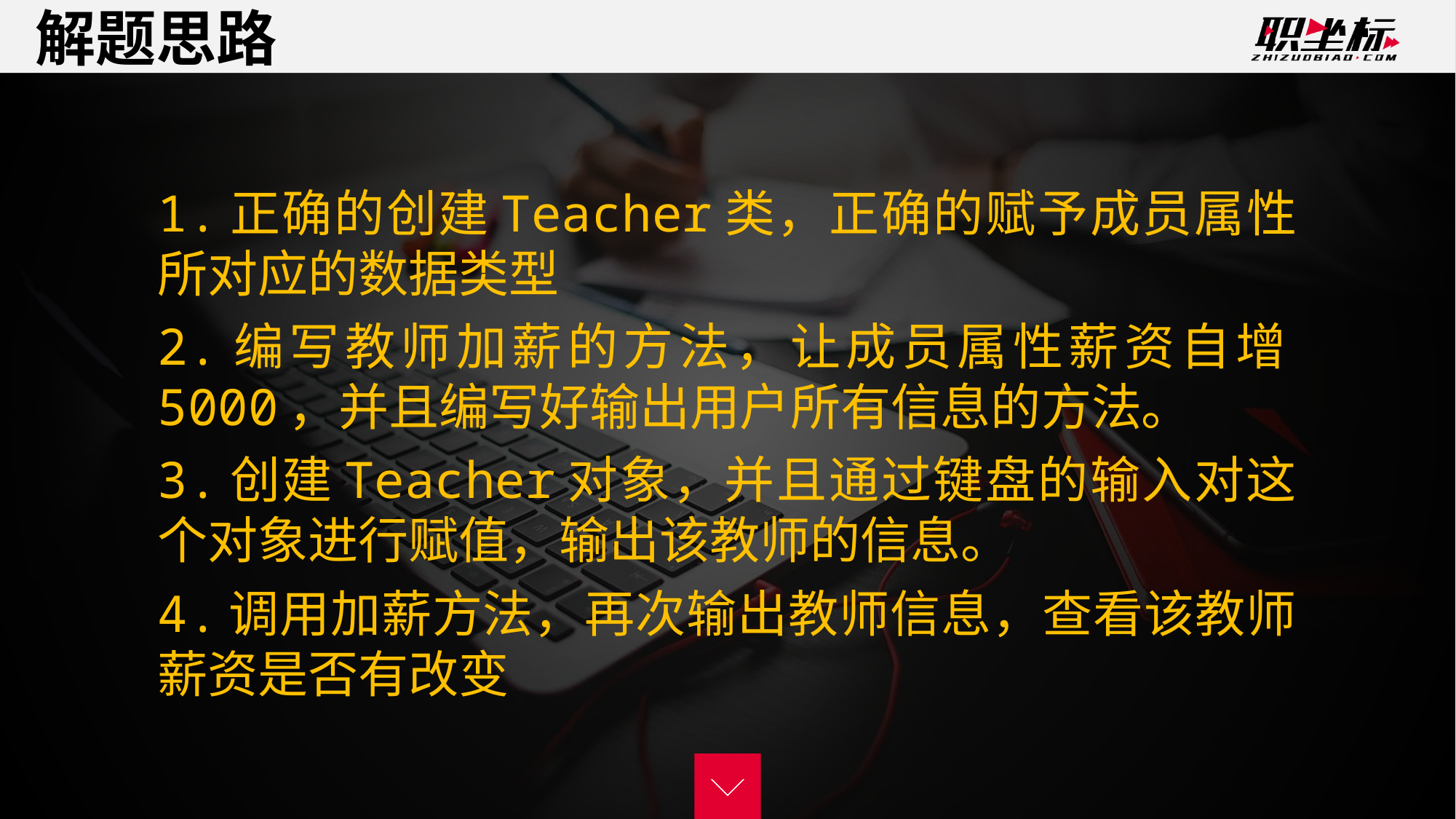

解题思路

1.正确的创建Teacher类，正确的赋予成员属性所对应的数据类型
2.编写教师加薪的方法，让成员属性薪资自增5000，并且编写好输出用户所有信息的方法。
3.创建Teacher对象，并且通过键盘的输入对这个对象进行赋值，输出该教师的信息。
4.调用加薪方法，再次输出教师信息，查看该教师薪资是否有改变